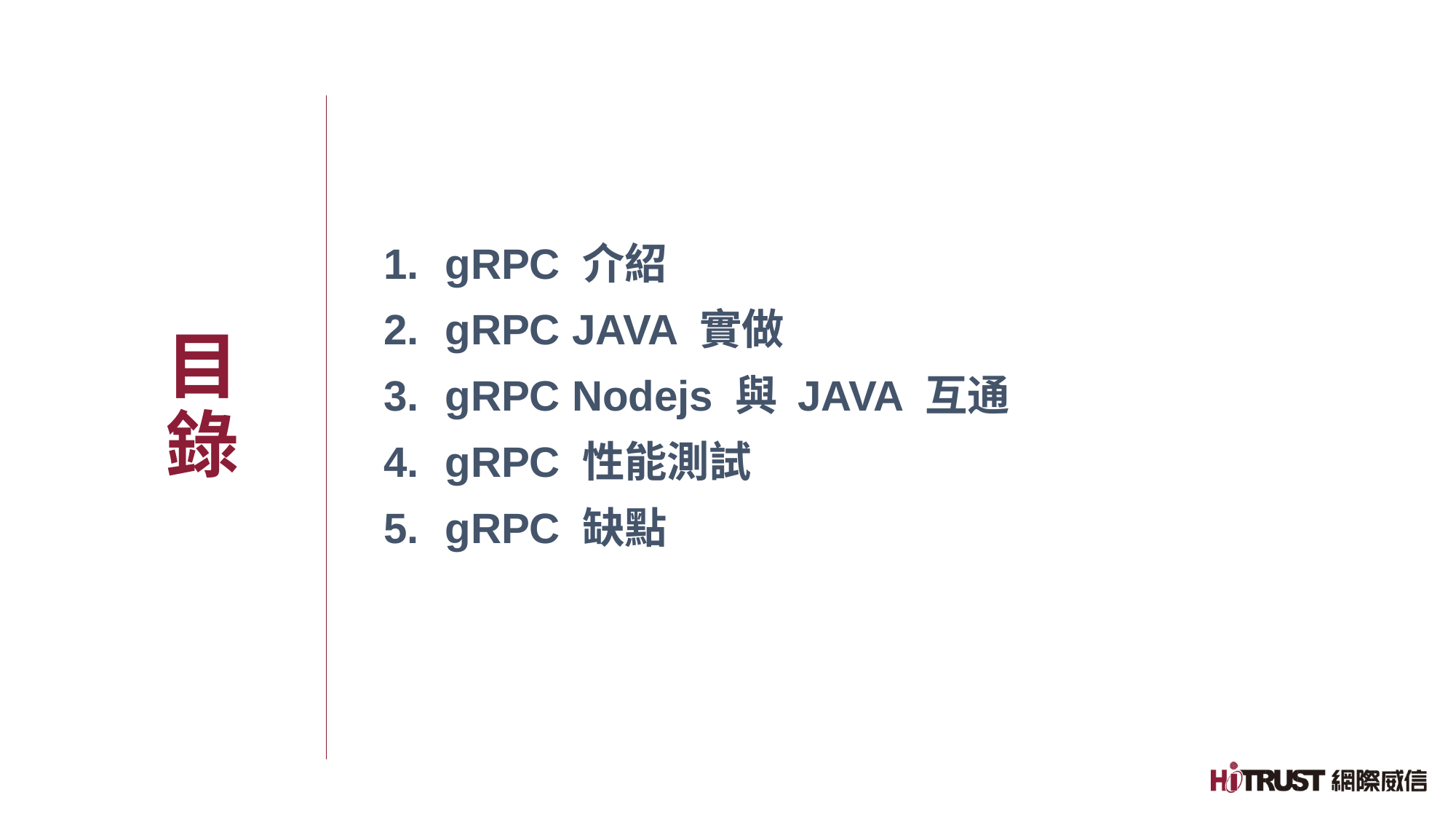

gRPC 介紹
gRPC JAVA 實做
gRPC Nodejs 與 JAVA 互通
gRPC 性能測試
gRPC 缺點

# 目錄